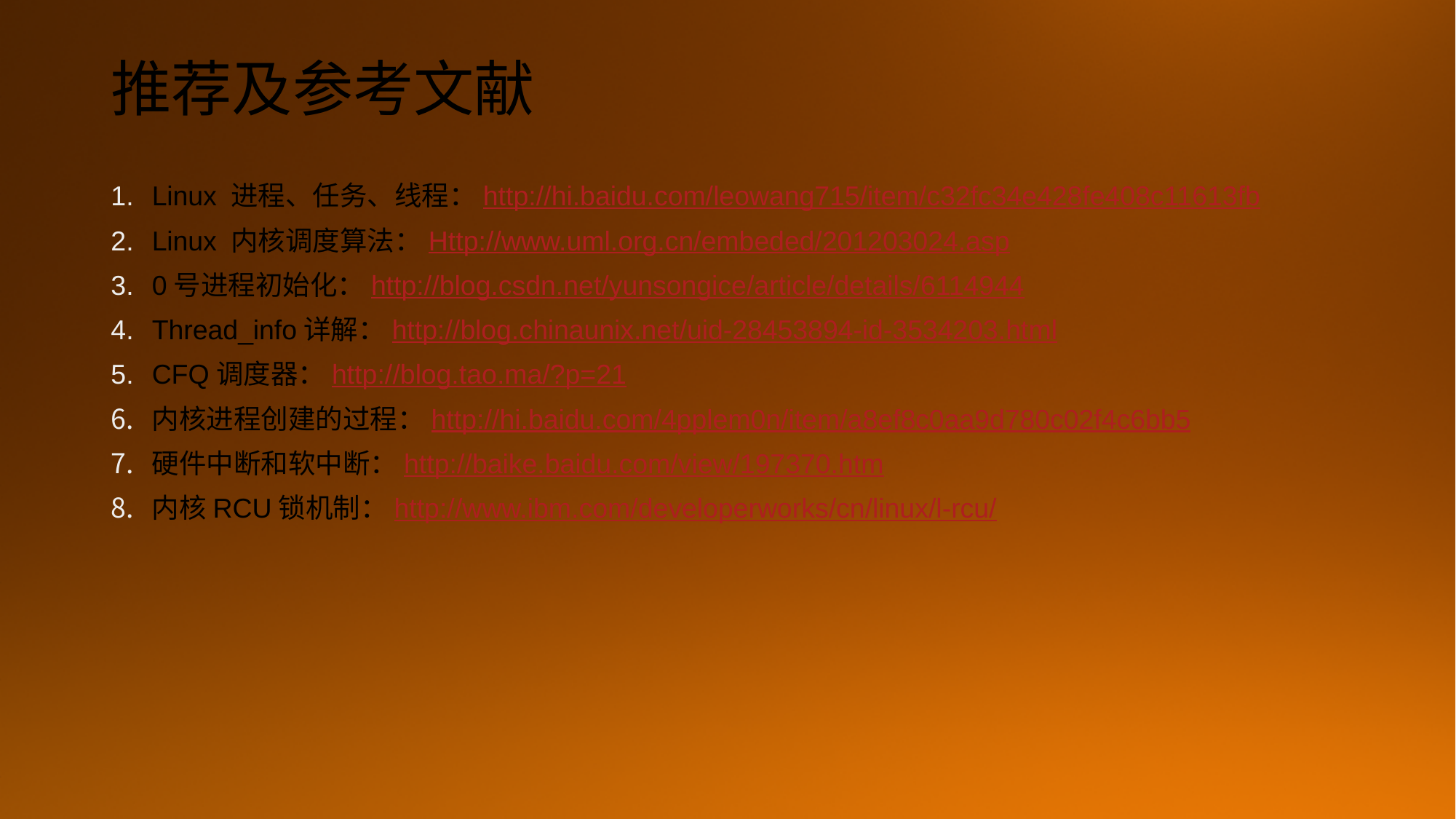

# 推荐及参考文献
Linux 进程、任务、线程：http://hi.baidu.com/leowang715/item/c32fc34e428fe408c11613fb
Linux 内核调度算法：Http://www.uml.org.cn/embeded/201203024.asp
0号进程初始化：http://blog.csdn.net/yunsongice/article/details/6114944
Thread_info详解：http://blog.chinaunix.net/uid-28453894-id-3534203.html
CFQ调度器：http://blog.tao.ma/?p=21
内核进程创建的过程：http://hi.baidu.com/4pplem0n/item/a8ef8c0aa9d780c02f4c6bb5
硬件中断和软中断：http://baike.baidu.com/view/197370.htm
内核RCU锁机制：http://www.ibm.com/developerworks/cn/linux/l-rcu/